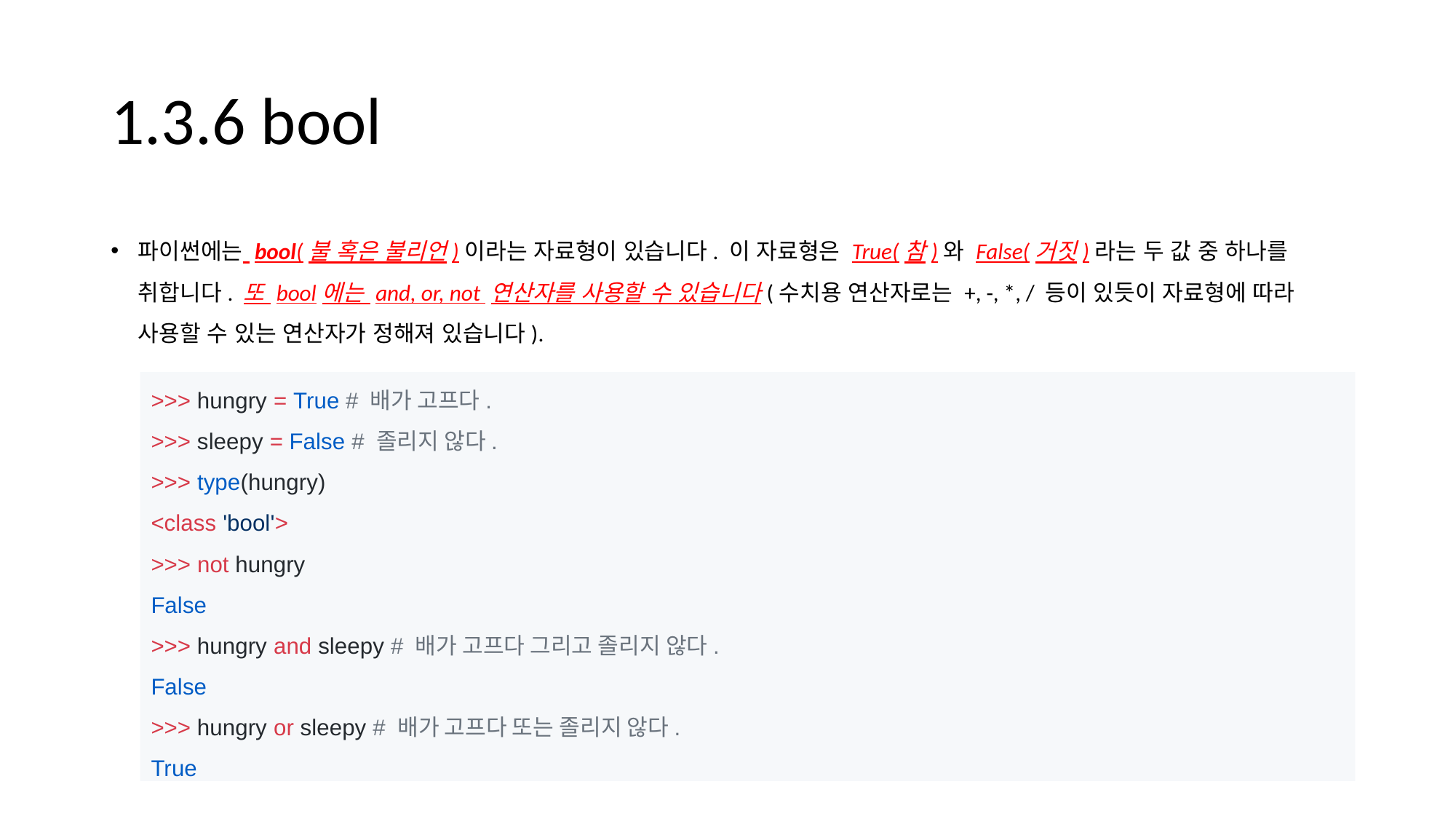

# 1.3.6 bool
파이썬에는 bool(불 혹은 불리언)이라는 자료형이 있습니다. 이 자료형은 True(참)와 False(거짓)라는 두 값 중 하나를 취합니다. 또 bool에는 and, or, not 연산자를 사용할 수 있습니다(수치용 연산자로는 +, -, *, / 등이 있듯이 자료형에 따라 사용할 수 있는 연산자가 정해져 있습니다).
>>> hungry = True # 배가 고프다.
>>> sleepy = False # 졸리지 않다.
>>> type(hungry)
<class 'bool'>
>>> not hungry
False
>>> hungry and sleepy # 배가 고프다 그리고 졸리지 않다.
False
>>> hungry or sleepy # 배가 고프다 또는 졸리지 않다.
True